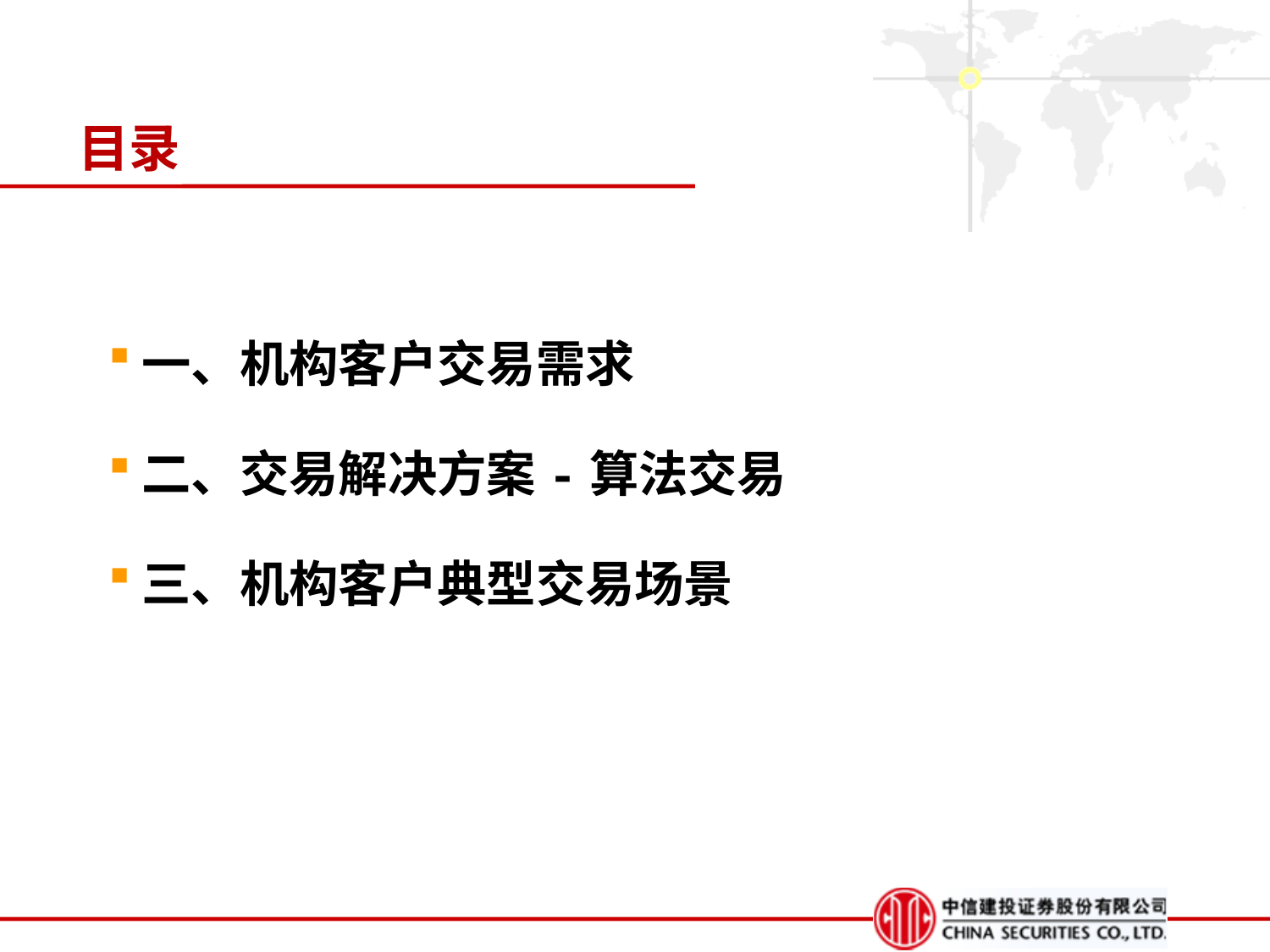

# 目录
一、机构客户交易需求
二、交易解决方案-算法交易
三、机构客户典型交易场景